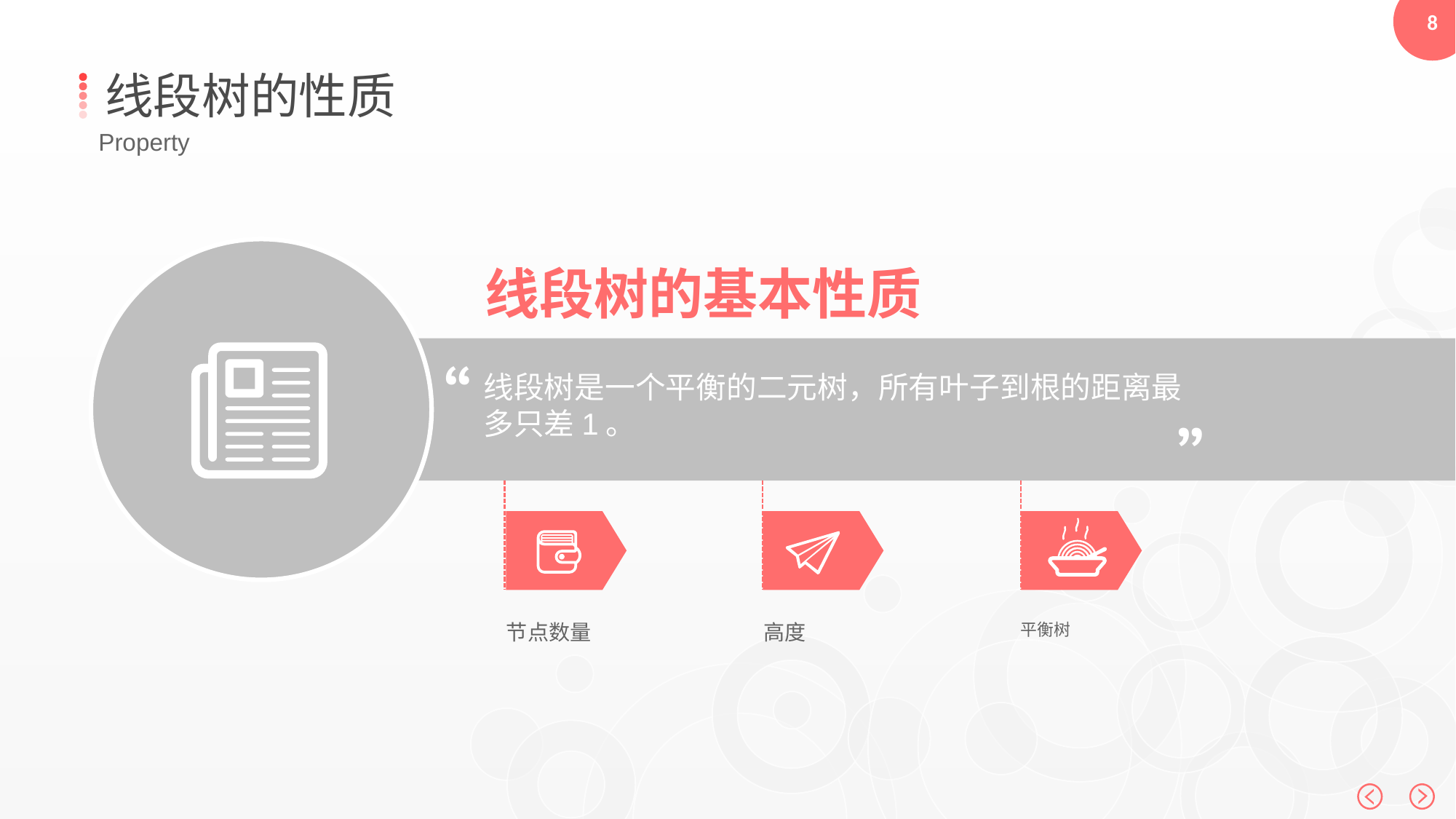

线段树的性质
Property

线段树的基本性质

“

线段树是一个平衡的二元树，所有叶子到根的距离最多只差1。
”

节点数量
高度
平衡树